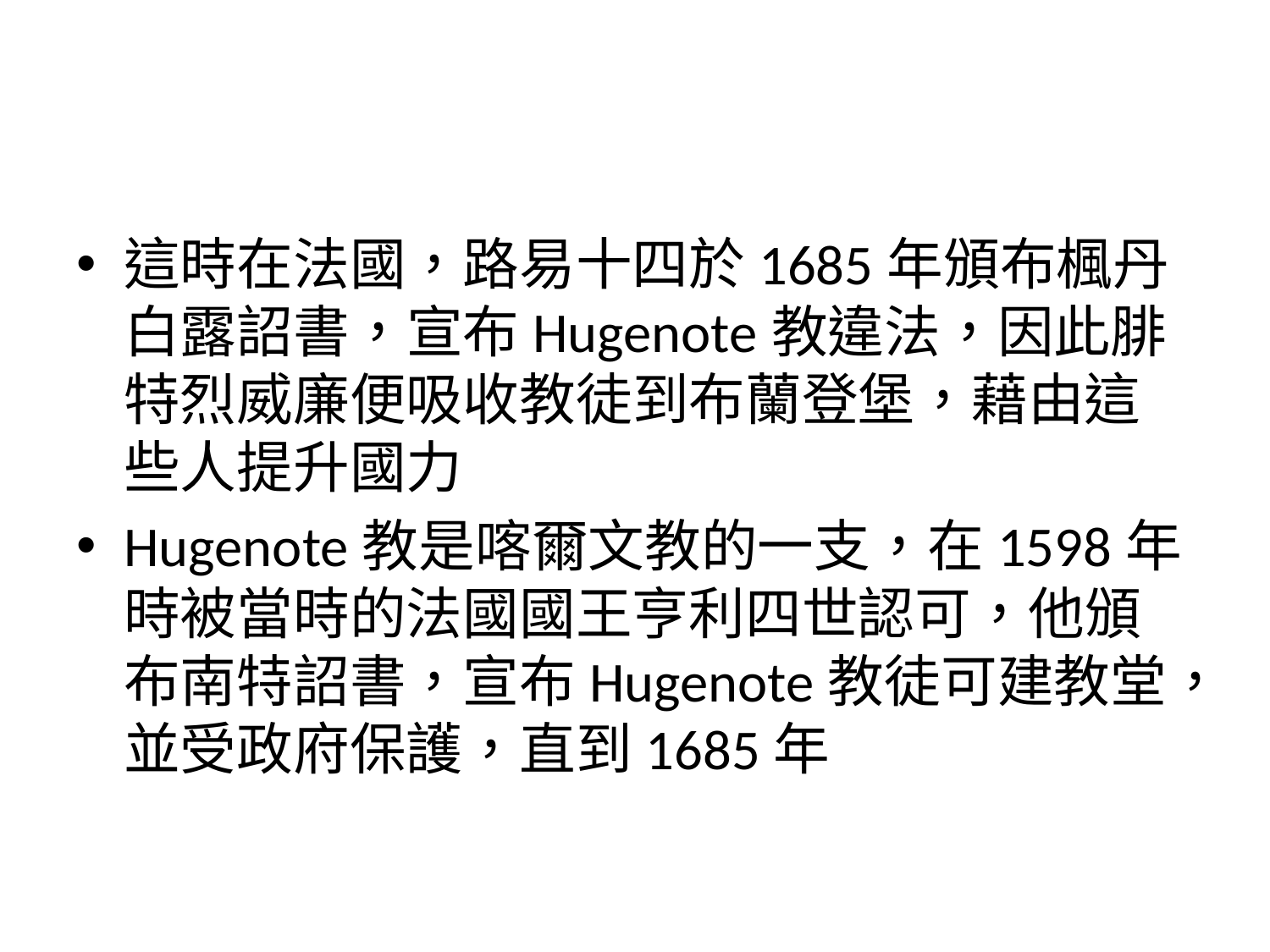

#
這時在法國，路易十四於1685年頒布楓丹白露詔書，宣布Hugenote教違法，因此腓特烈威廉便吸收教徒到布蘭登堡，藉由這些人提升國力
Hugenote教是喀爾文教的一支，在1598年時被當時的法國國王亨利四世認可，他頒布南特詔書，宣布Hugenote教徒可建教堂，並受政府保護，直到1685年